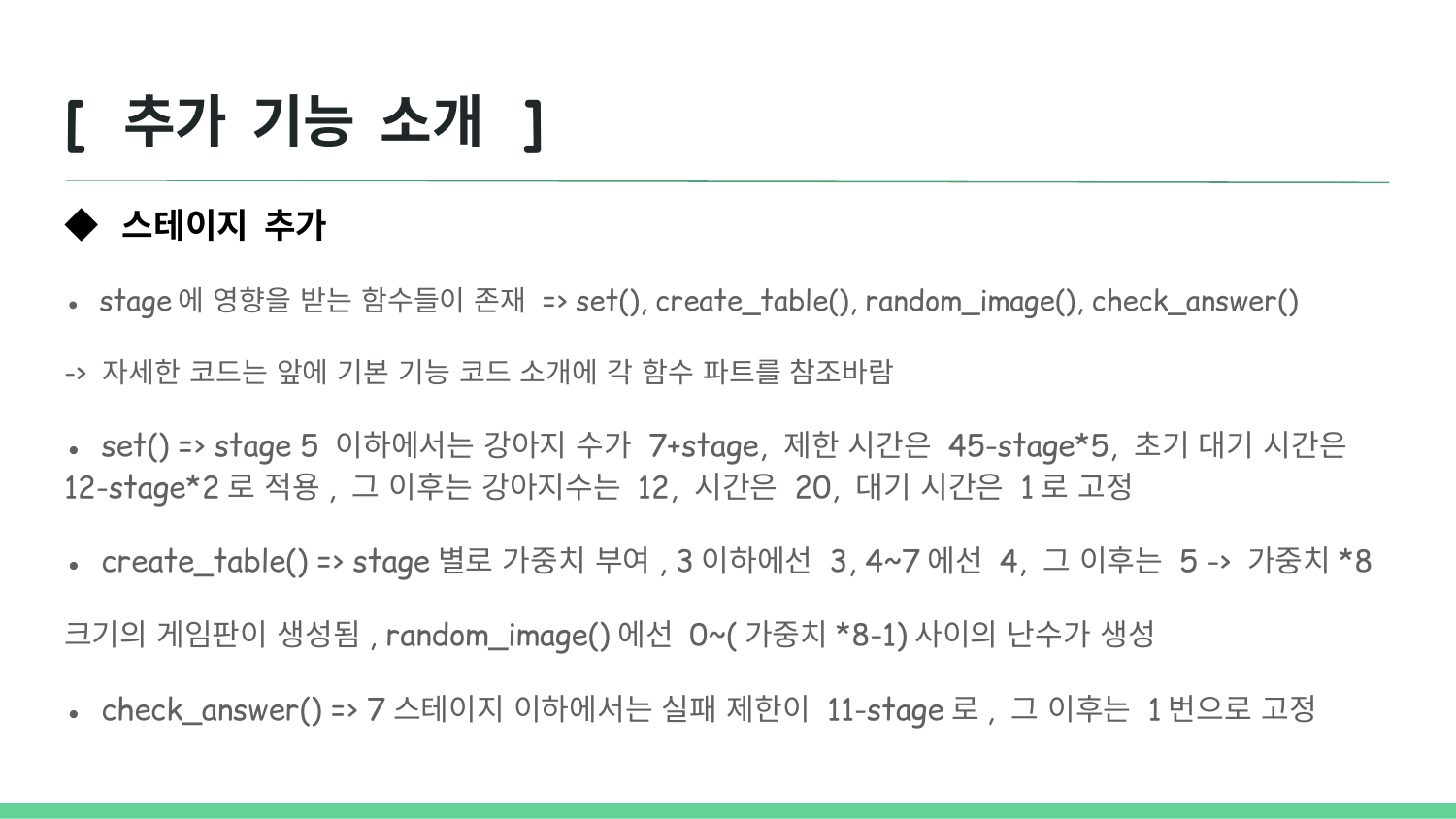

# [ 추가 기능 소개 ]
◆ 스테이지 추가
●  stage에 영향을 받는 함수들이 존재 => set(), create_table(), random_image(), check_answer()
-> 자세한 코드는 앞에 기본 기능 코드 소개에 각 함수 파트를 참조바람
●  set() => stage 5 이하에서는 강아지 수가 7+stage, 제한 시간은 45-stage*5, 초기 대기 시간은 12-stage*2로 적용, 그 이후는 강아지수는 12, 시간은 20, 대기 시간은 1로 고정
●  create_table() => stage별로 가중치 부여, 3이하에선 3, 4~7에선 4, 그 이후는 5 -> 가중치*8
크기의 게임판이 생성됨, random_image()에선 0~(가중치*8-1)사이의 난수가 생성
●  check_answer() => 7스테이지 이하에서는 실패 제한이 11-stage로, 그 이후는 1번으로 고정